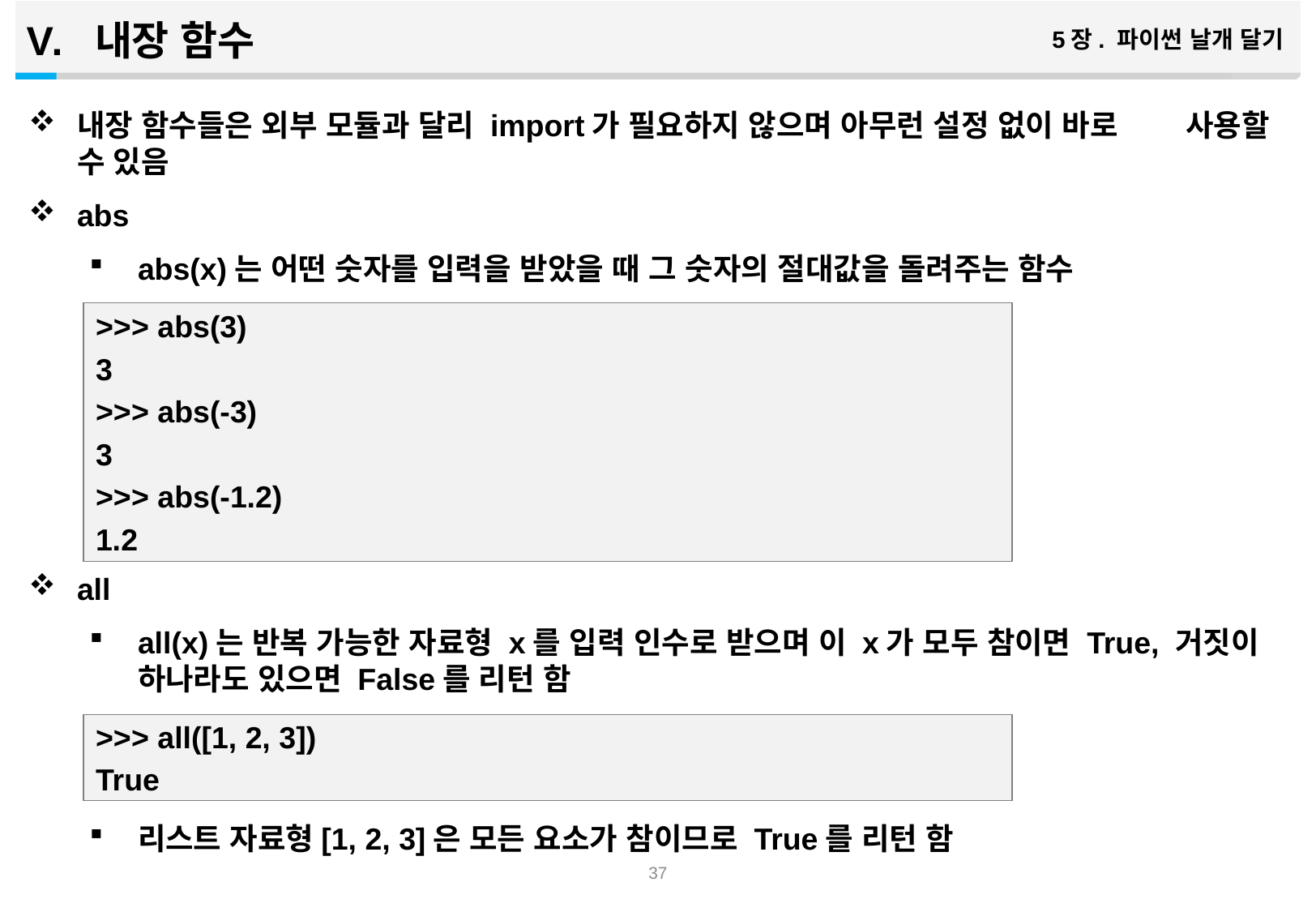

내장 함수
5장. 파이썬 날개 달기
내장 함수들은 외부 모듈과 달리 import가 필요하지 않으며 아무런 설정 없이 바로        사용할 수 있음
abs
abs(x)는 어떤 숫자를 입력을 받았을 때 그 숫자의 절대값을 돌려주는 함수

all
all(x)는 반복 가능한 자료형 x를 입력 인수로 받으며 이 x가 모두 참이면 True, 거짓이 하나라도 있으면 False를 리턴 함

리스트 자료형[1, 2, 3]은 모든 요소가 참이므로 True를 리턴 함
>>> abs(3)
3
>>> abs(-3)
3
>>> abs(-1.2)
1.2
>>> all([1, 2, 3])
True
37